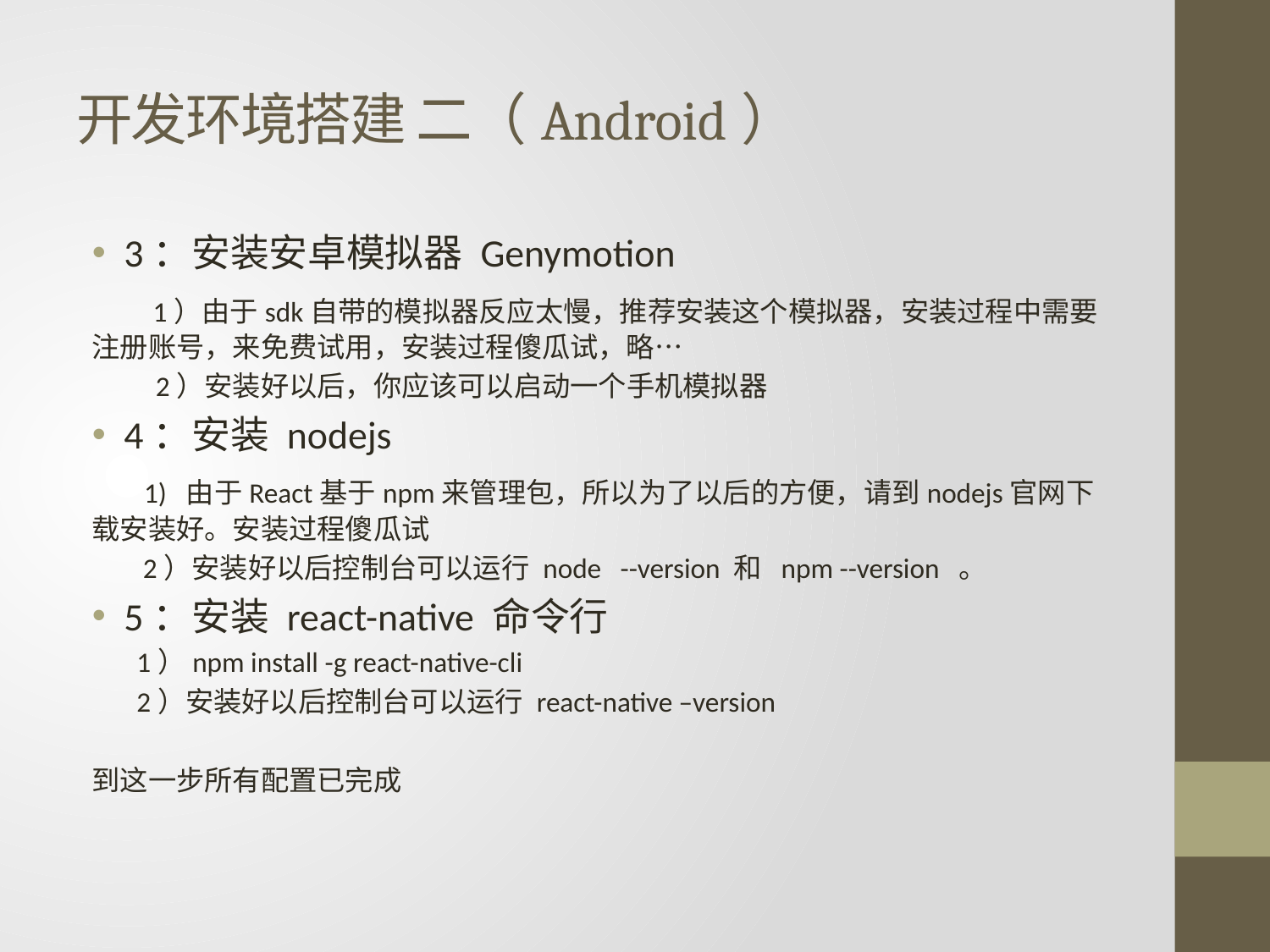

# 开发环境搭建 二（Android）
3：安装安卓模拟器 Genymotion
       1）由于sdk自带的模拟器反应太慢，推荐安装这个模拟器，安装过程中需要注册账号，来免费试用，安装过程傻瓜试，略…
          2）安装好以后，你应该可以启动一个手机模拟器
4：安装 nodejs
      1)  由于React基于npm来管理包，所以为了以后的方便，请到nodejs官网下载安装好。安装过程傻瓜试
        2）安装好以后控制台可以运行 node   --version 和  npm --version  。
5：安装 react-native 命令行
       1）npm install -g react-native-cli
       2）安装好以后控制台可以运行 react-native –version

到这一步所有配置已完成